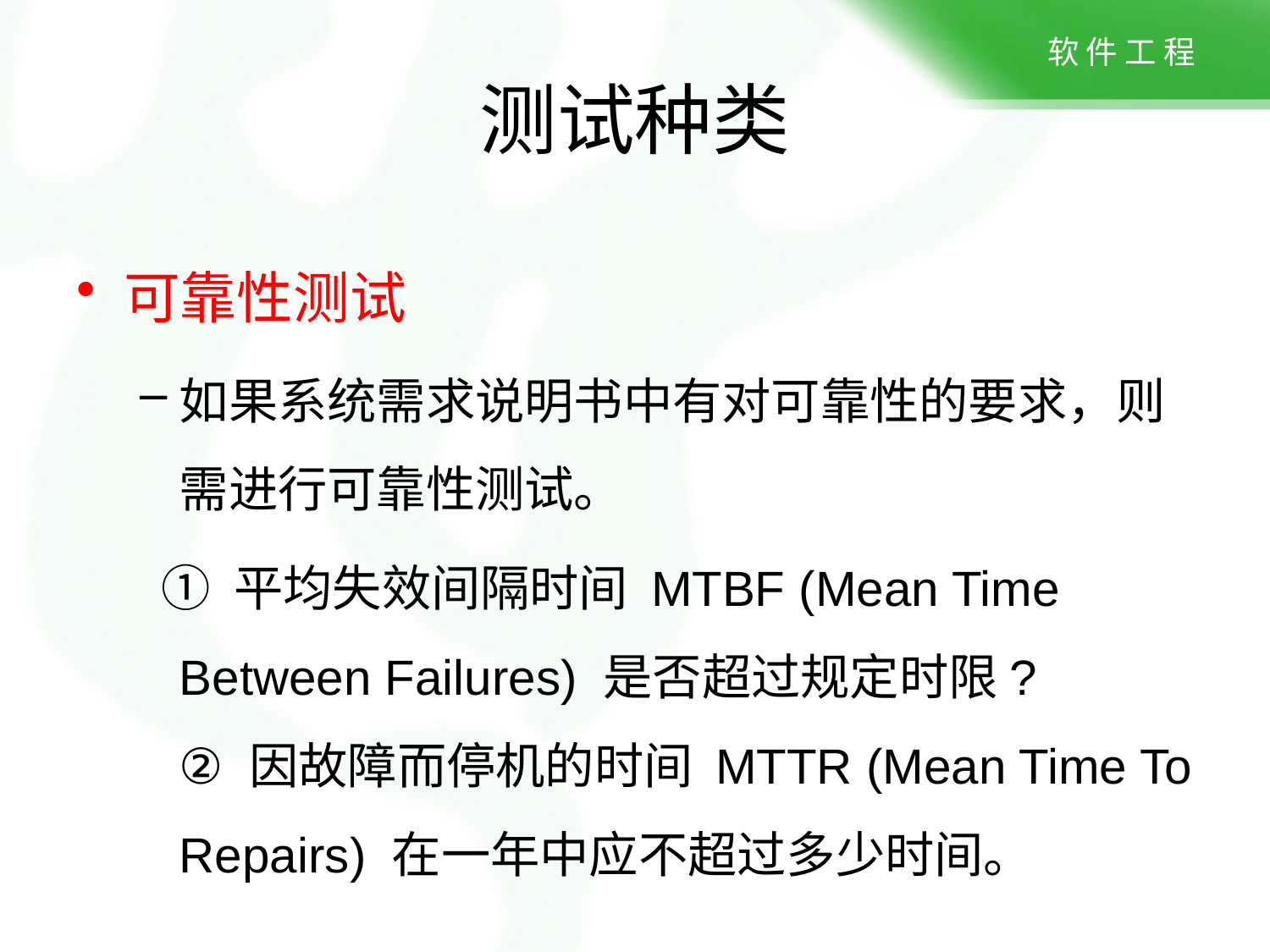

# 测试种类
可靠性测试
如果系统需求说明书中有对可靠性的要求，则需进行可靠性测试。
  ① 平均失效间隔时间 MTBF (Mean Time Between Failures) 是否超过规定时限?
② 因故障而停机的时间 MTTR (Mean Time To Repairs) 在一年中应不超过多少时间。